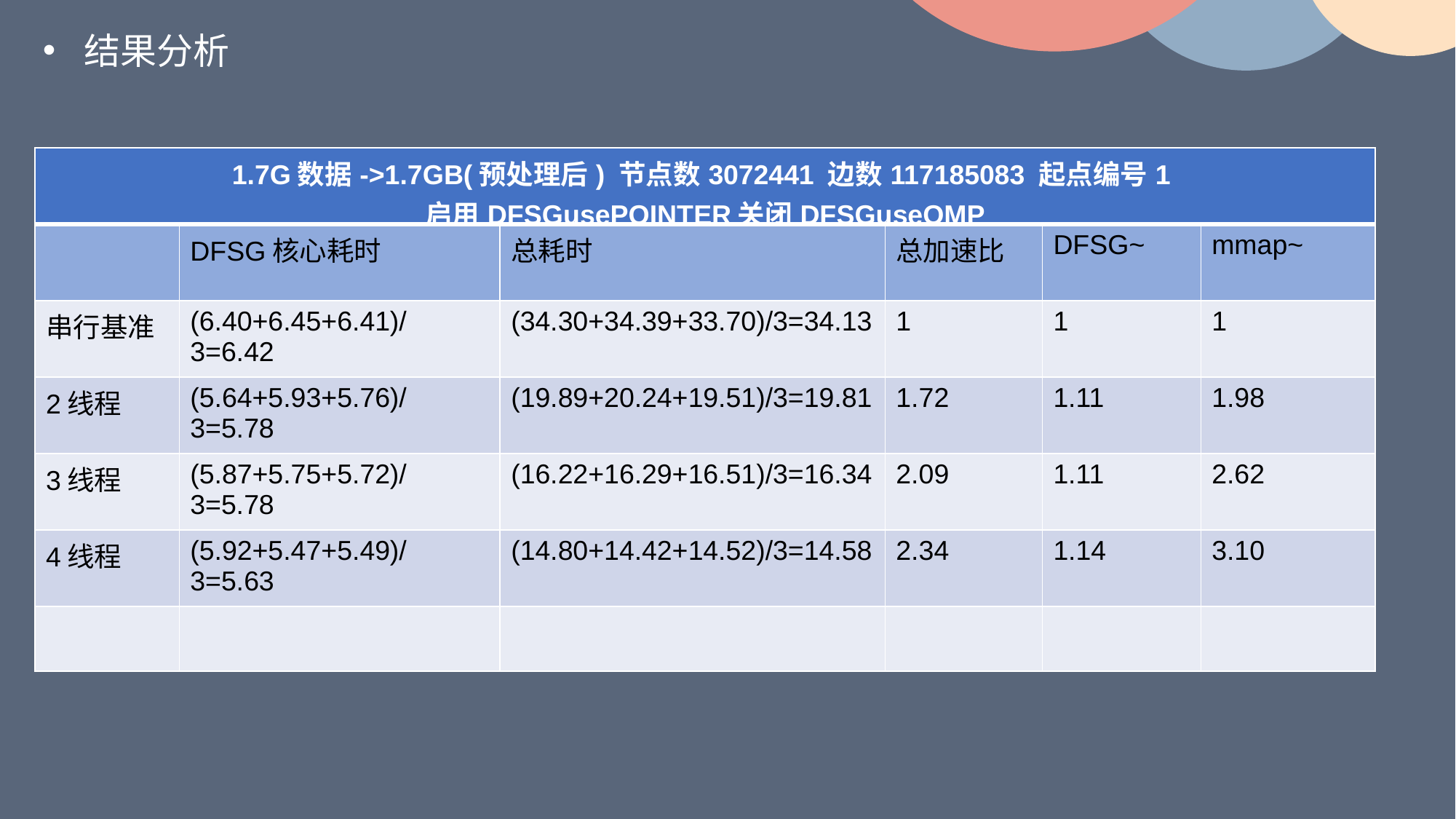

结果分析
| 1.7G数据->1.7GB(预处理后) 节点数3072441 边数117185083 起点编号1 启用DFSGusePOINTER关闭DFSGuseOMP |  |  |  |  |  |
| --- | --- | --- | --- | --- | --- |
|  | DFSG核心耗时 | 总耗时 | 总加速比 | DFSG~ | mmap~ |
| 串行基准 | (6.40+6.45+6.41)/3=6.42 | (34.30+34.39+33.70)/3=34.13 | 1 | 1 | 1 |
| 2线程 | (5.64+5.93+5.76)/3=5.78 | (19.89+20.24+19.51)/3=19.81 | 1.72 | 1.11 | 1.98 |
| 3线程 | (5.87+5.75+5.72)/3=5.78 | (16.22+16.29+16.51)/3=16.34 | 2.09 | 1.11 | 2.62 |
| 4线程 | (5.92+5.47+5.49)/3=5.63 | (14.80+14.42+14.52)/3=14.58 | 2.34 | 1.14 | 3.10 |
|  |  |  |  |  |  |